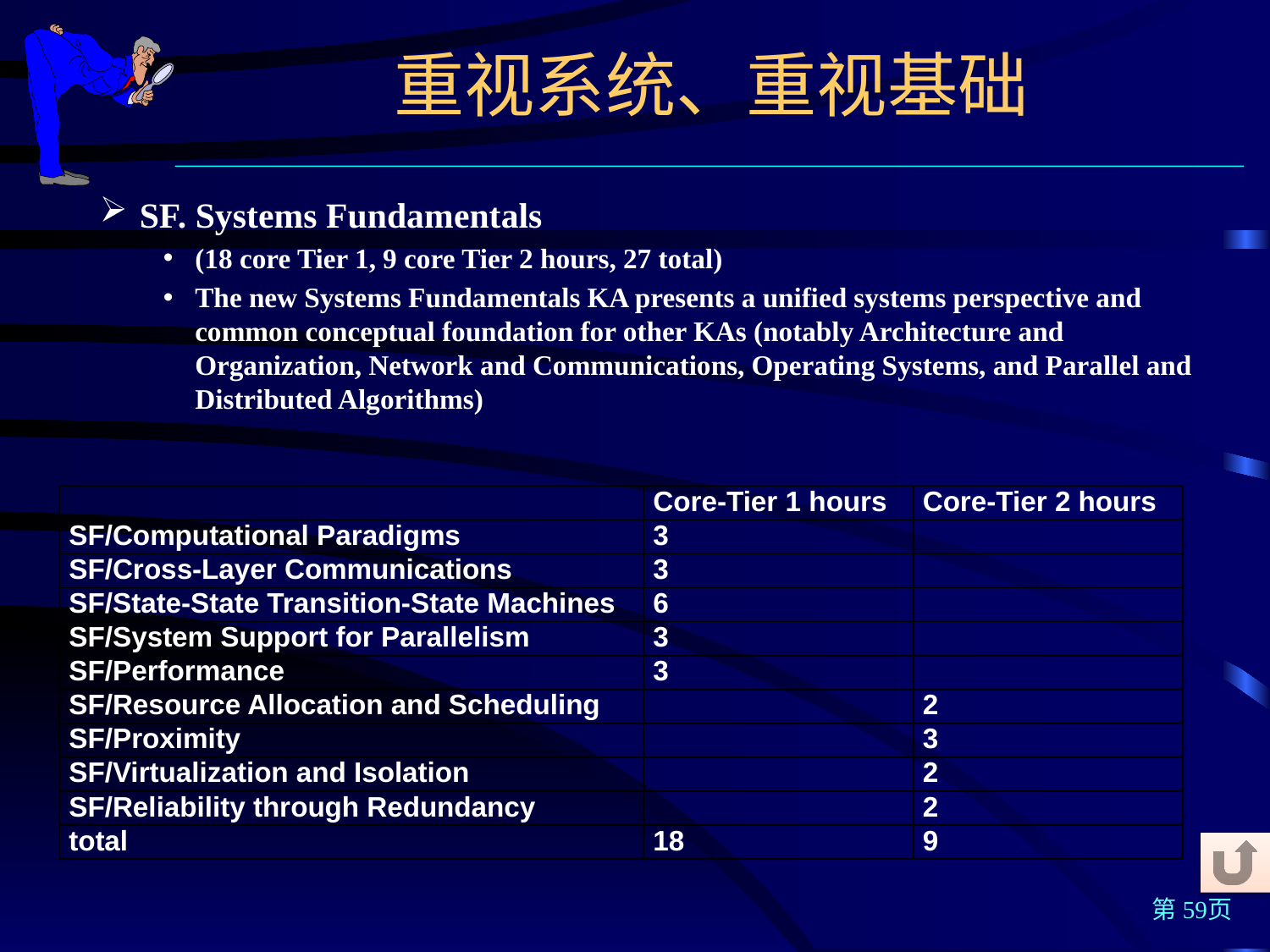

重视系统、重视基础
SF. Systems Fundamentals
(18 core Tier 1, 9 core Tier 2 hours, 27 total)
The new Systems Fundamentals KA presents a unified systems perspective and common conceptual foundation for other KAs (notably Architecture and Organization, Network and Communications, Operating Systems, and Parallel and Distributed Algorithms)
|  | Core-Tier 1 hours | Core-Tier 2 hours |
| --- | --- | --- |
| SF/Computational Paradigms | 3 |  |
| SF/Cross-Layer Communications | 3 |  |
| SF/State-State Transition-State Machines | 6 |  |
| SF/System Support for Parallelism | 3 |  |
| SF/Performance | 3 |  |
| SF/Resource Allocation and Scheduling |  | 2 |
| SF/Proximity |  | 3 |
| SF/Virtualization and Isolation |  | 2 |
| SF/Reliability through Redundancy |  | 2 |
| total | 18 | 9 |

第59页